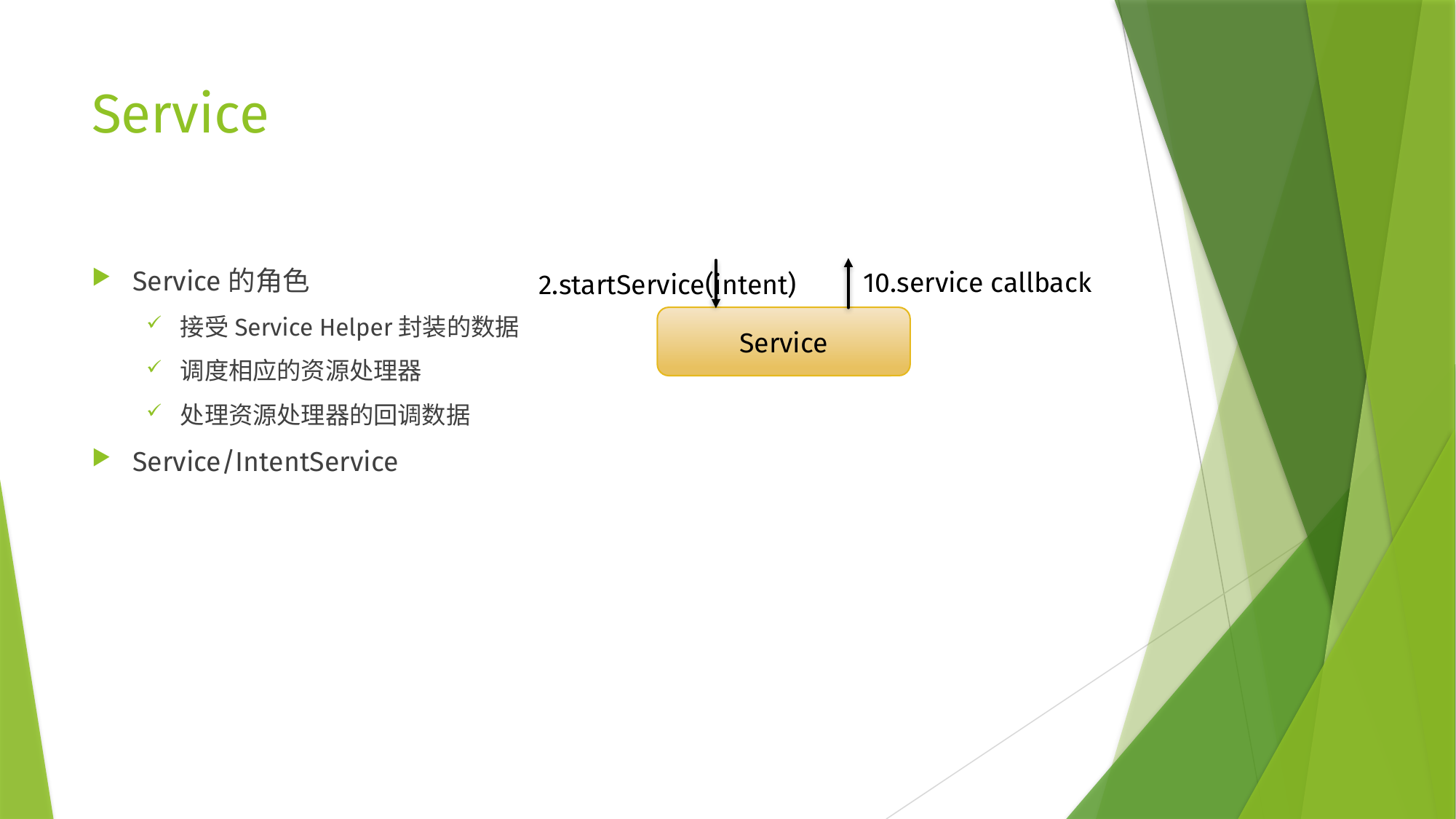

# Service
Service的角色
接受Service Helper封装的数据
调度相应的资源处理器
处理资源处理器的回调数据
Service/IntentService
10.service callback
2.startService(intent)
Service